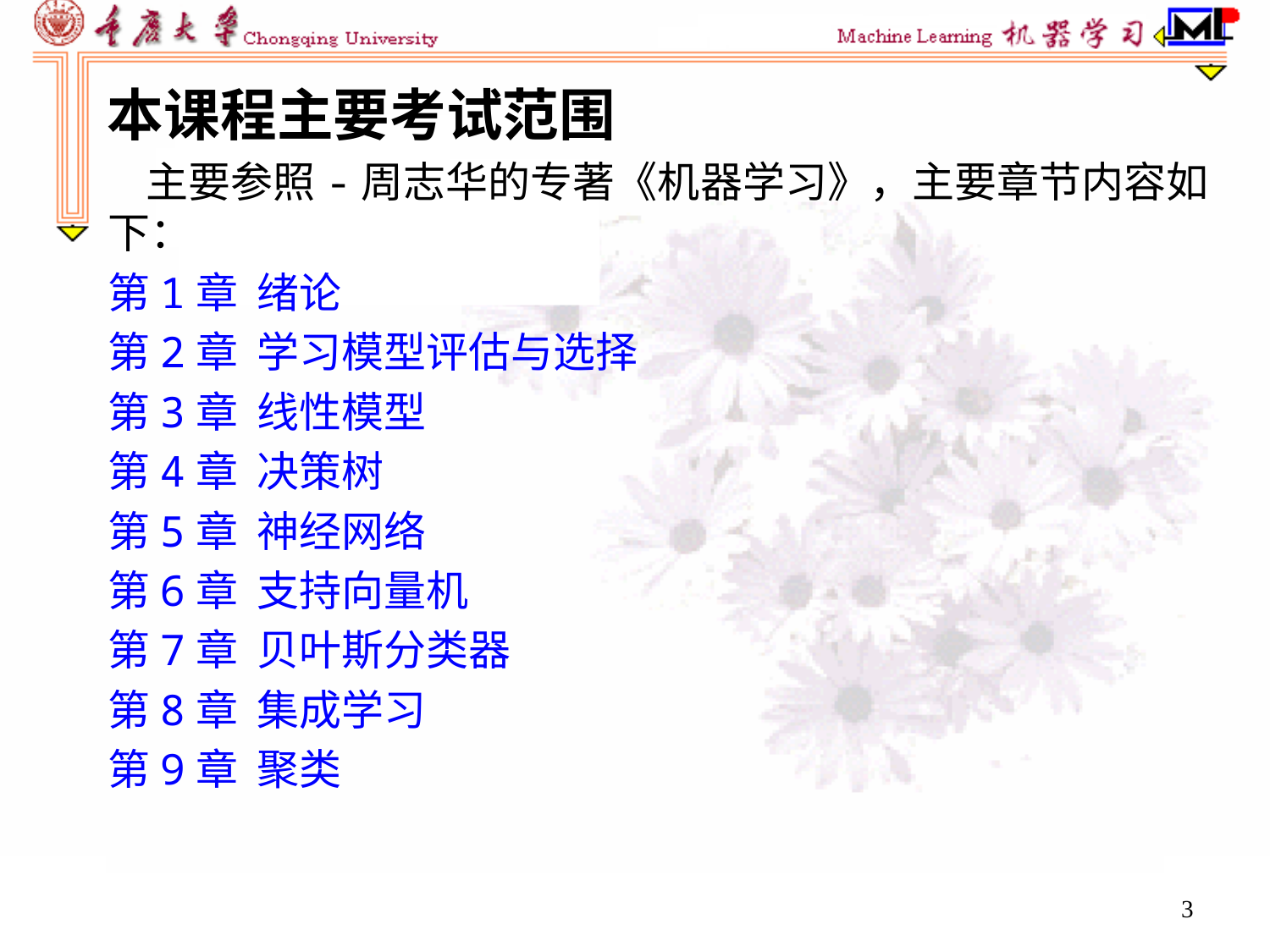

本课程主要考试范围
   主要参照-周志华的专著《机器学习》，主要章节内容如下：
第1章  绪论
第2章  学习模型评估与选择
第3章  线性模型
第4章  决策树
第5章  神经网络
第6章  支持向量机
第7章  贝叶斯分类器
第8章  集成学习
第9章  聚类
3